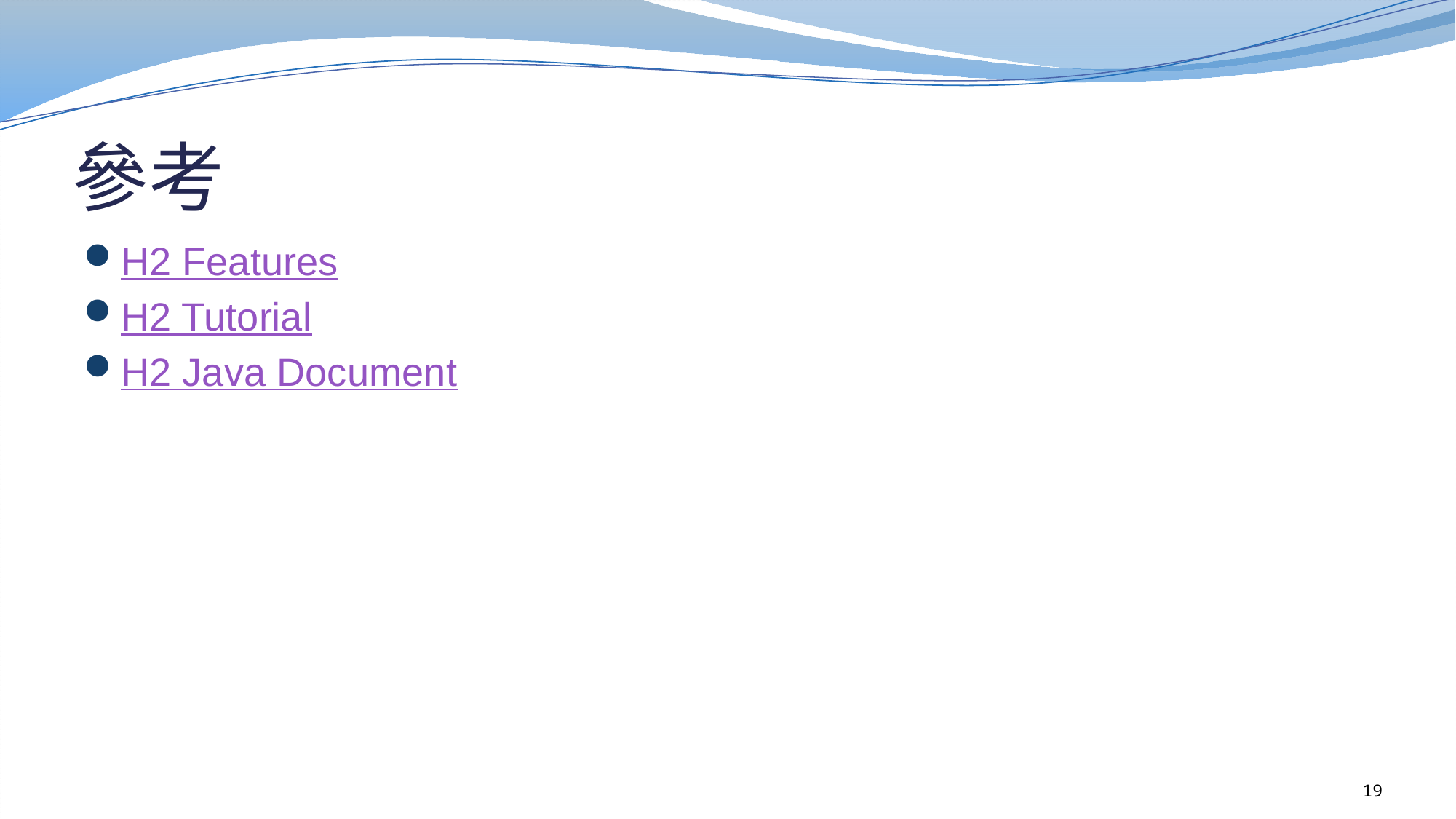

# 參考
H2 Features
H2 Tutorial
H2 Java Document
19